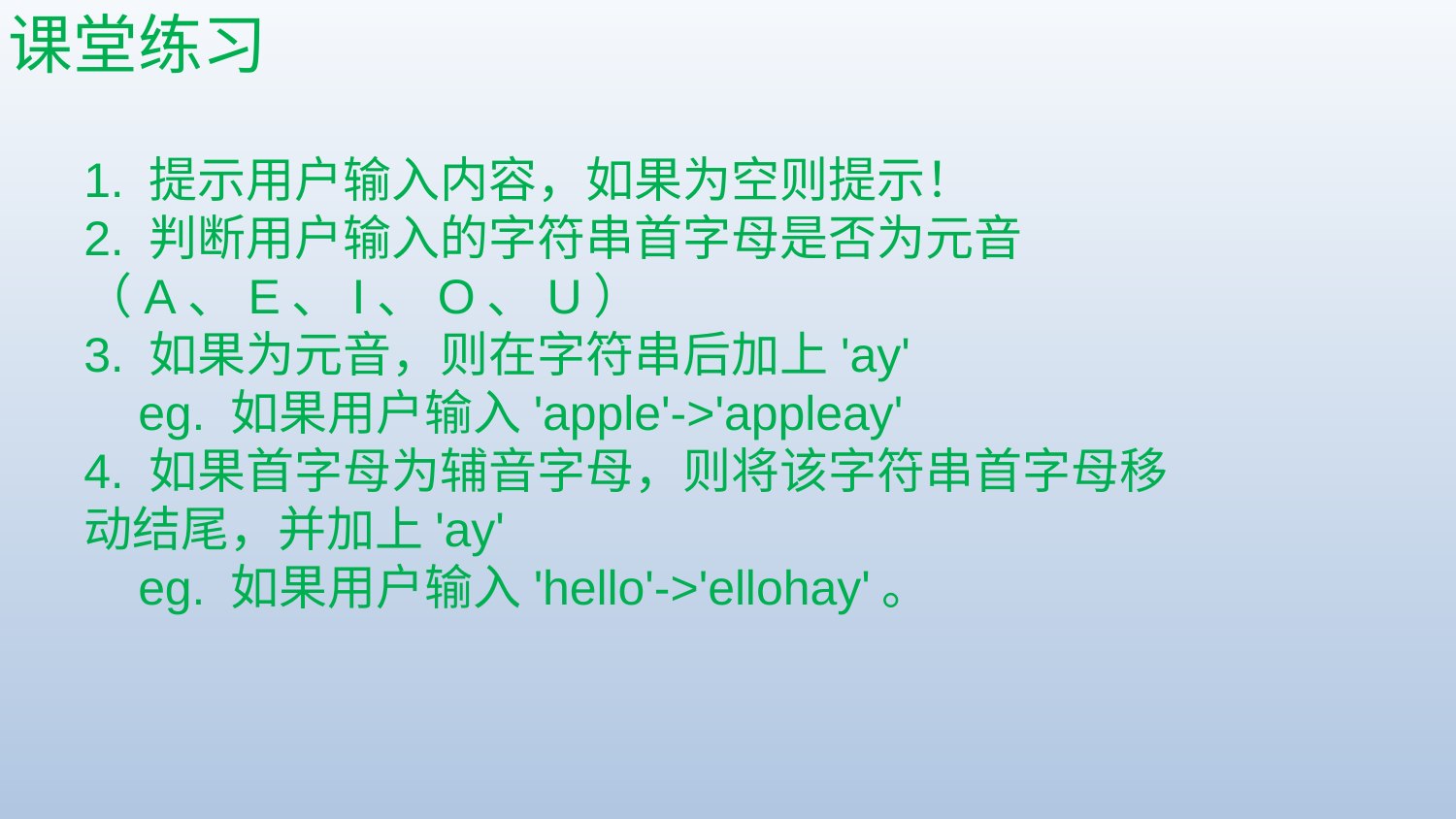

# 课堂练习
1. 提示用户输入内容，如果为空则提示！
2. 判断用户输入的字符串首字母是否为元音（A、E、I、O、U）
3. 如果为元音，则在字符串后加上'ay'
    eg. 如果用户输入'apple'->'appleay'
4. 如果首字母为辅音字母，则将该字符串首字母移动结尾，并加上'ay'
    eg. 如果用户输入'hello'->'ellohay'。

42